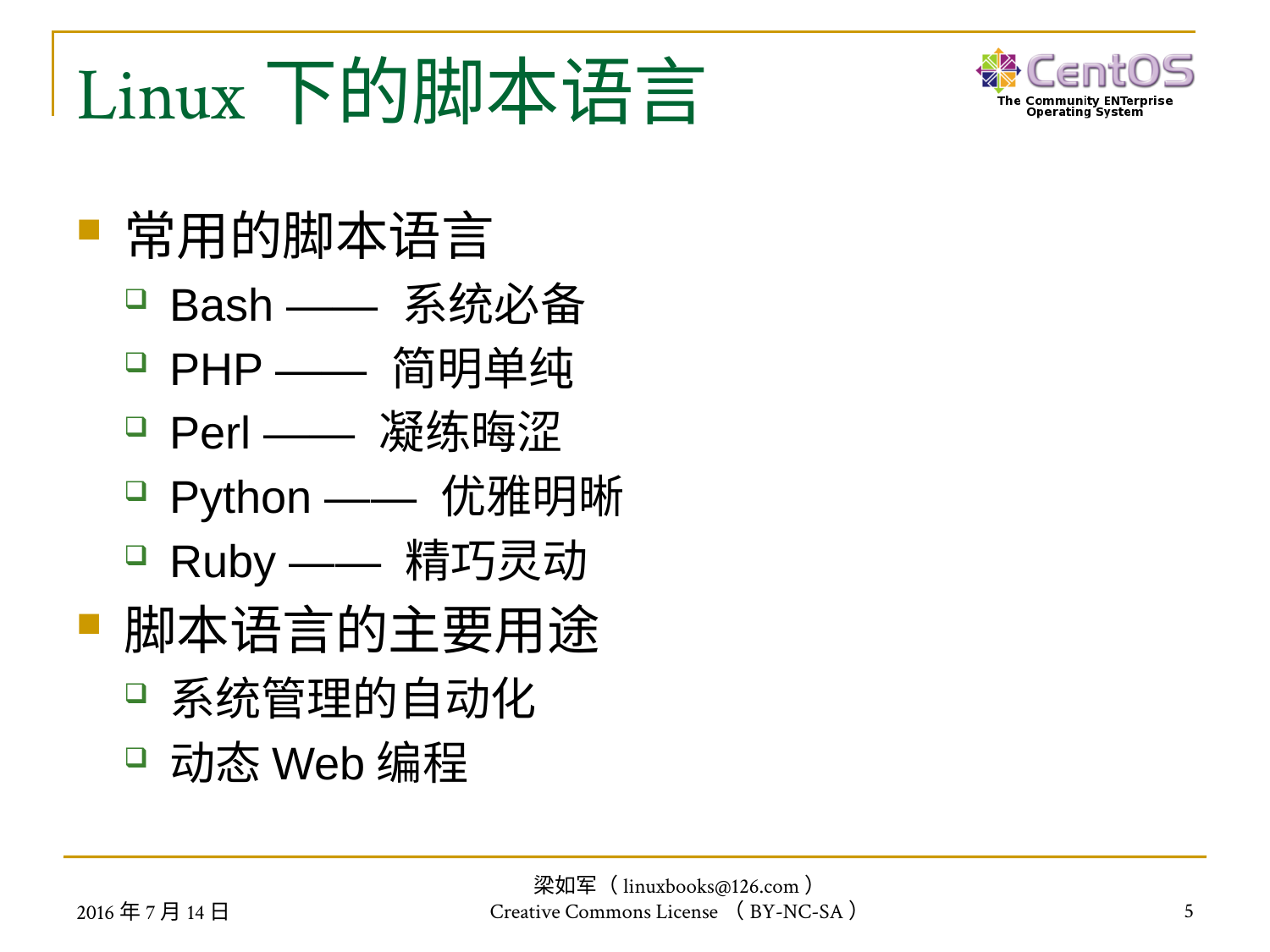

# Linux下的脚本语言
常用的脚本语言
Bash —— 系统必备
PHP —— 简明单纯
Perl —— 凝练晦涩
Python —— 优雅明晰
Ruby —— 精巧灵动
脚本语言的主要用途
系统管理的自动化
动态Web编程
梁如军（linuxbooks@126.com）
Creative Commons License（BY-NC-SA）
2016年7月14日
5